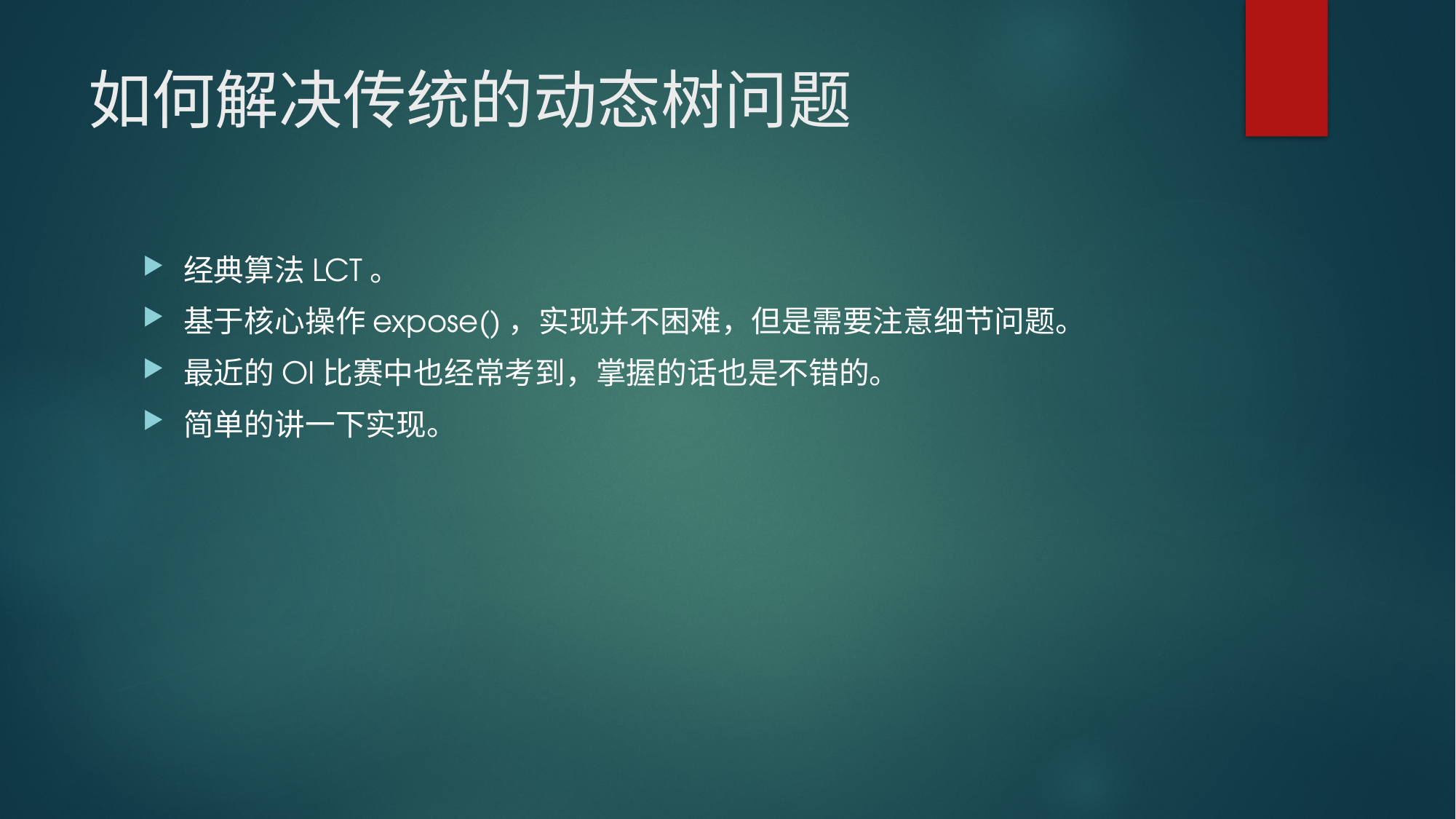

# 如何解决传统的动态树问题
经典算法LCT。
基于核心操作expose()，实现并不困难，但是需要注意细节问题。
最近的OI比赛中也经常考到，掌握的话也是不错的。
简单的讲一下实现。